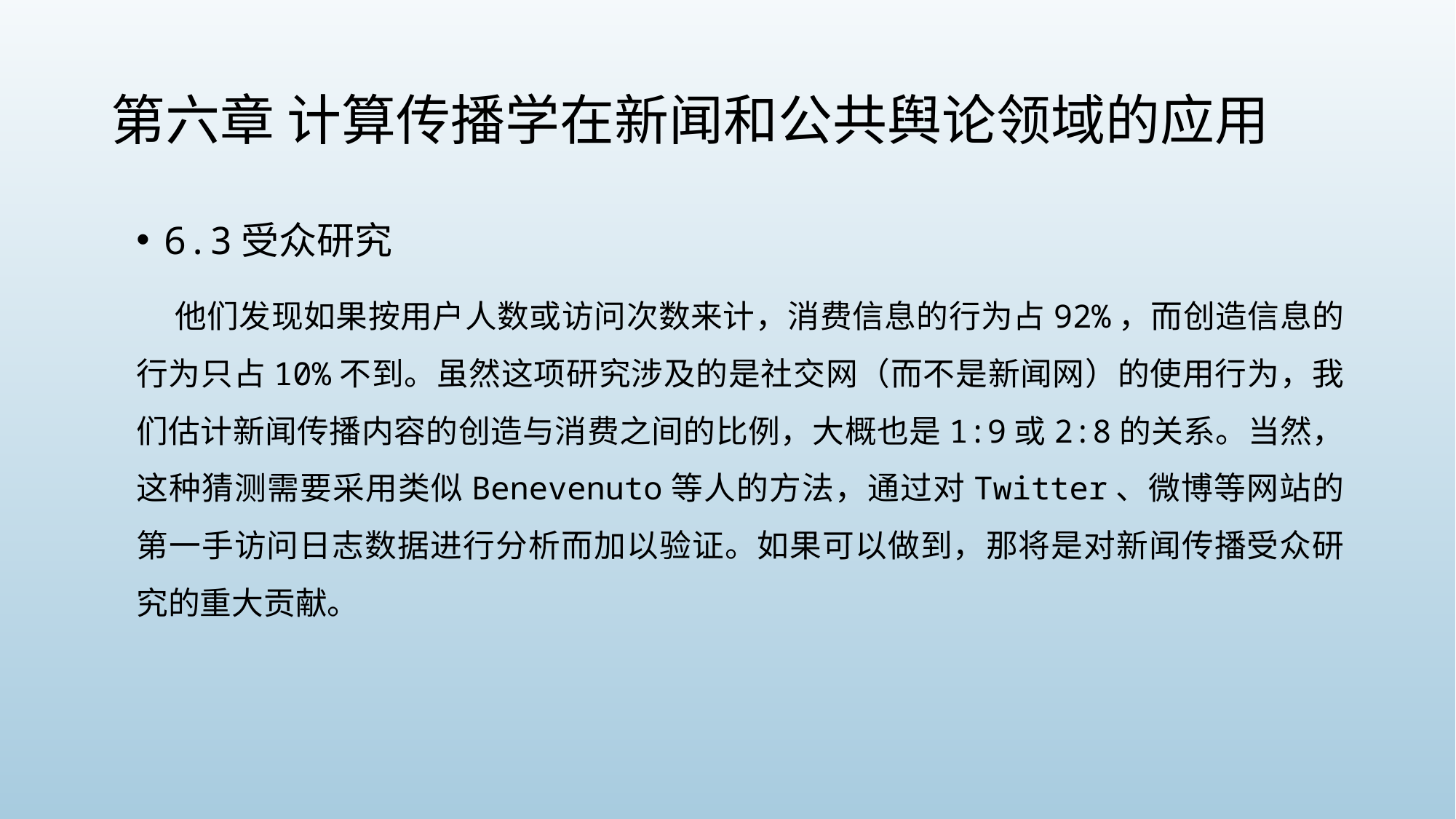

# 第六章 计算传播学在新闻和公共舆论领域的应用
6.3受众研究
    他们发现如果按用户人数或访问次数来计，消费信息的行为占92%，而创造信息的行为只占10%不到。虽然这项研究涉及的是社交网（而不是新闻网）的使用行为，我们估计新闻传播内容的创造与消费之间的比例，大概也是1:9或2:8的关系。当然，这种猜测需要采用类似Benevenuto等人的方法，通过对Twitter、微博等网站的第一手访问日志数据进行分析而加以验证。如果可以做到，那将是对新闻传播受众研究的重大贡献。